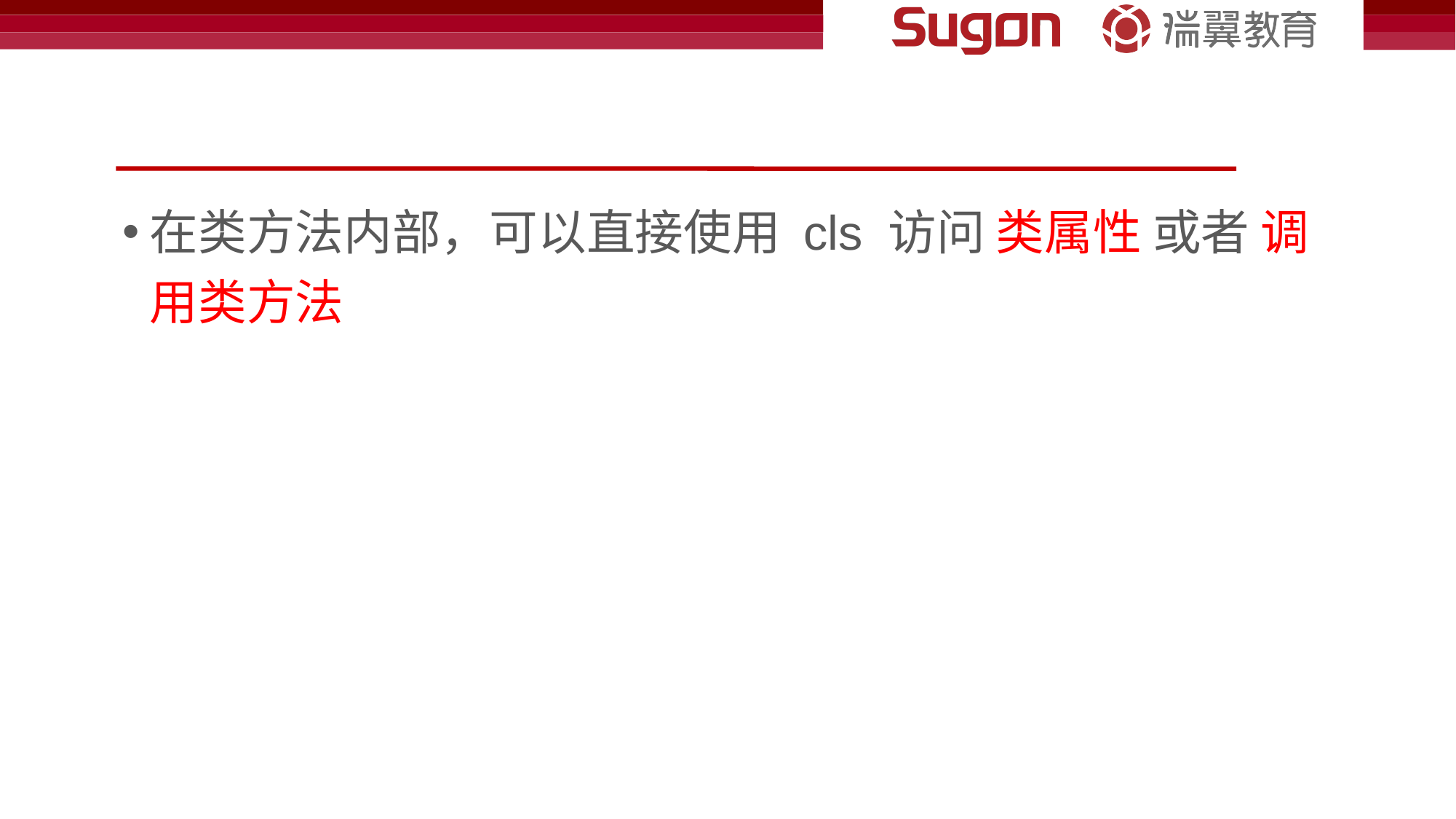

#
在类方法内部，可以直接使用 cls 访问 类属性 或者 调用类方法